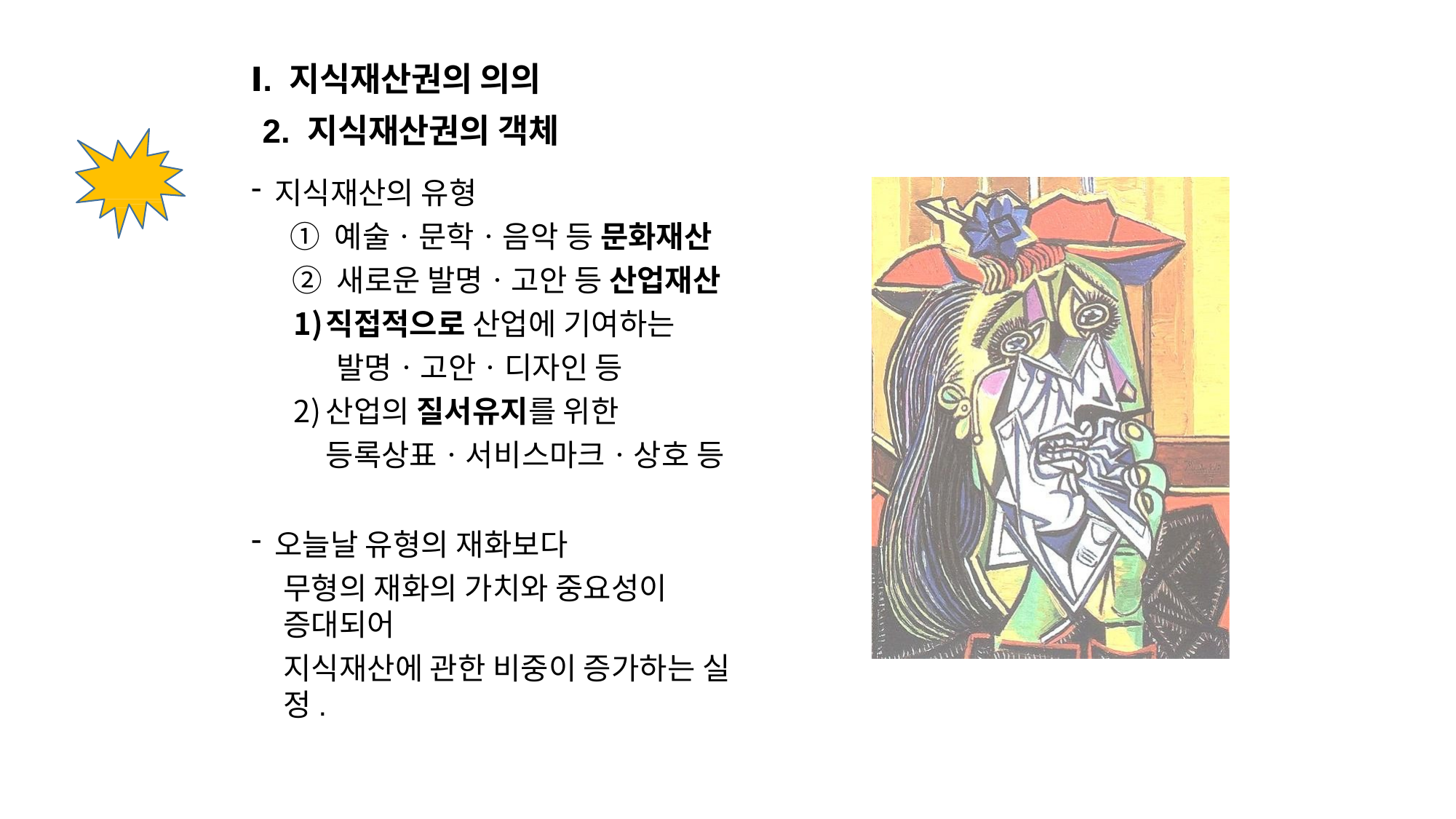

# Ⅰ. 지식재산권의 의의
2. 지식재산권의 객체
지식재산의 유형
① 예술ㆍ문학ㆍ음악 등 문화재산
② 새로운 발명ㆍ고안 등 산업재산
직접적으로 산업에 기여하는
발명ㆍ고안ㆍ디자인 등
산업의 질서유지를 위한  등록상표ㆍ서비스마크ㆍ상호 등

오늘날 유형의 재화보다
무형의 재화의 가치와 중요성이 증대되어
지식재산에 관한 비중이 증가하는 실정.